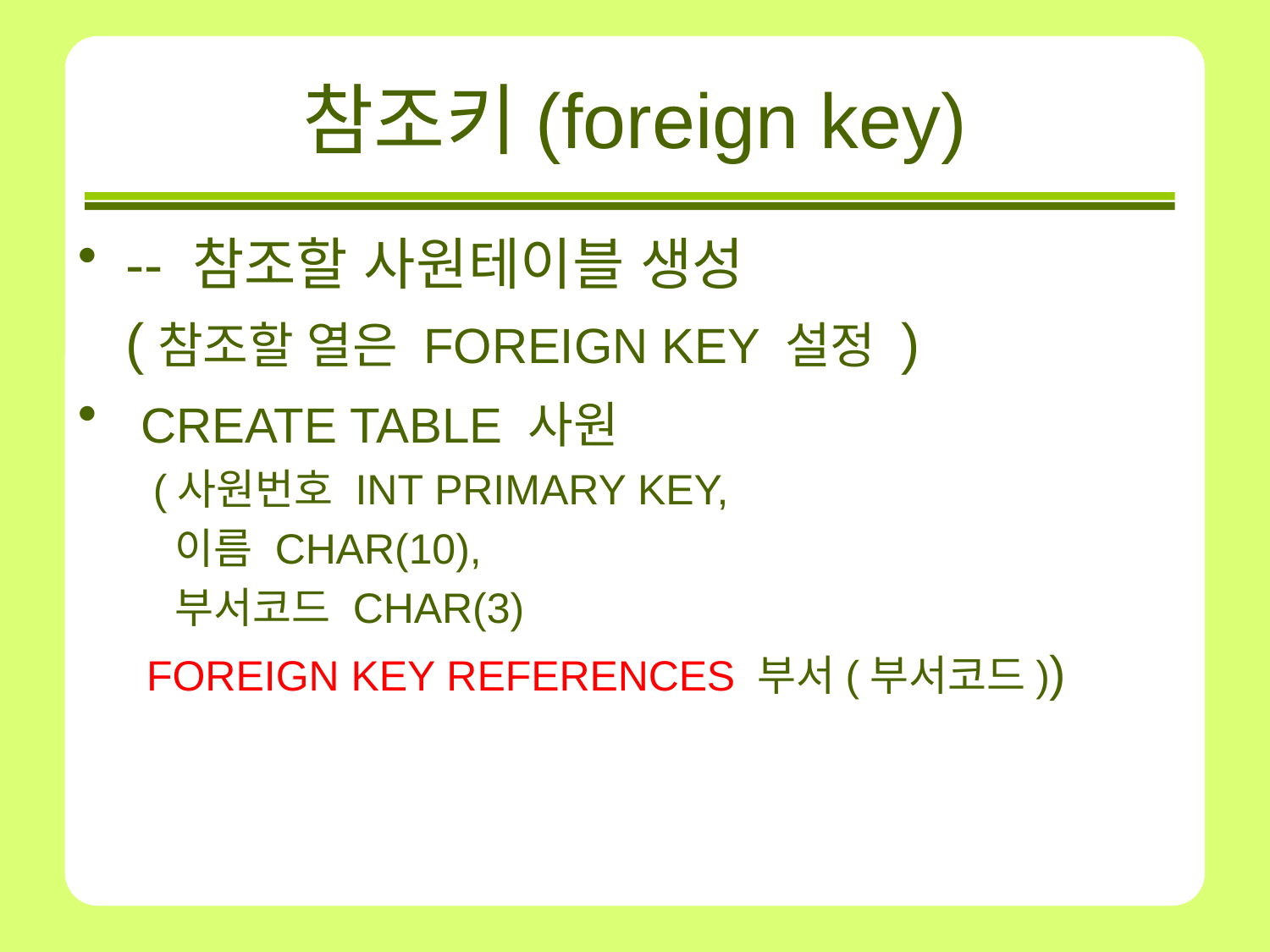

# 참조키(foreign key)
-- 참조할 사원테이블 생성
	(참조할 열은 FOREIGN KEY 설정 )
 CREATE TABLE 사원
 (사원번호 INT PRIMARY KEY,
  이름 CHAR(10),
  부서코드 CHAR(3)
     FOREIGN KEY REFERENCES 부서(부서코드))